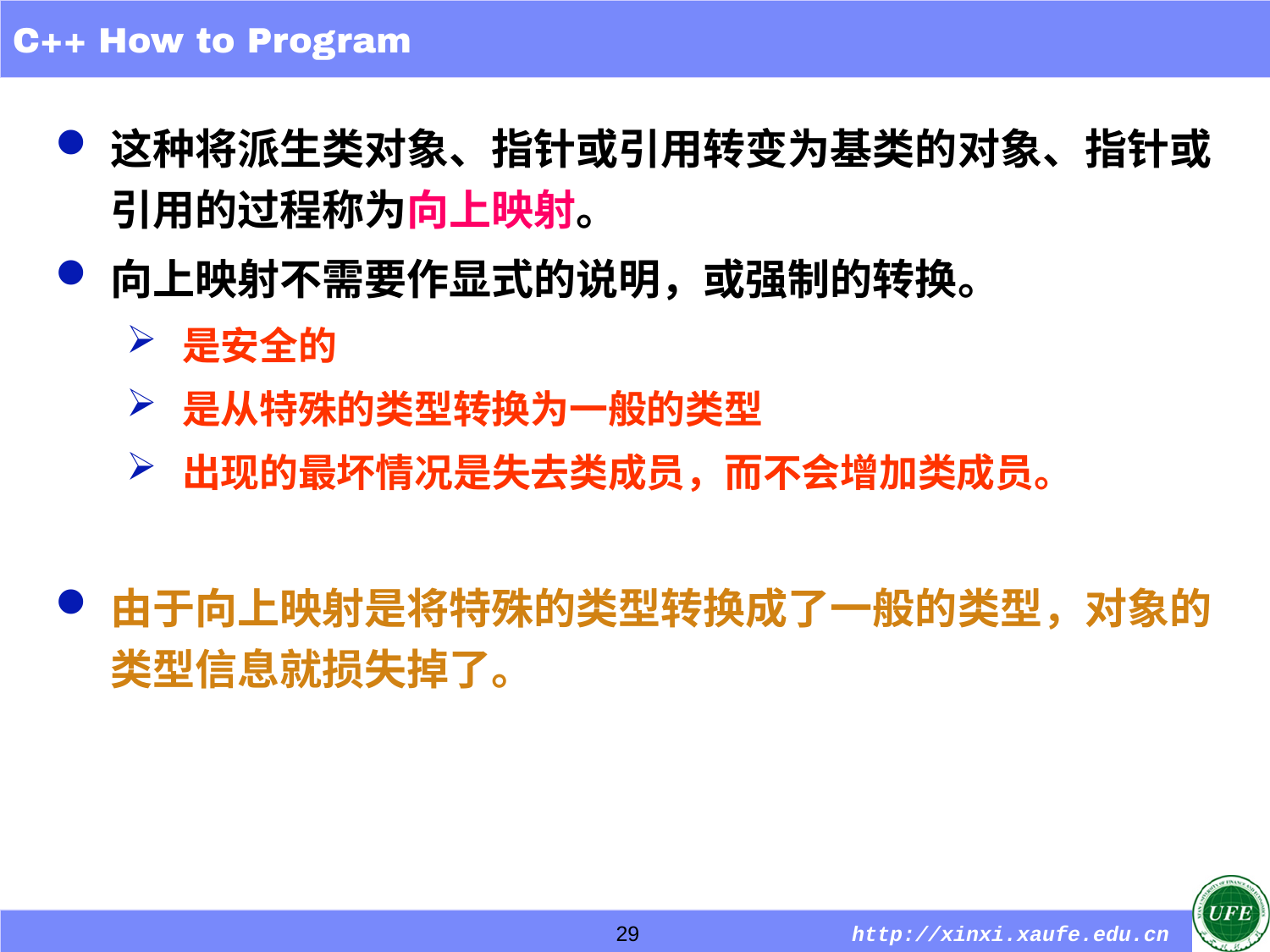

这种将派生类对象、指针或引用转变为基类的对象、指针或引用的过程称为向上映射。
向上映射不需要作显式的说明，或强制的转换。
是安全的
是从特殊的类型转换为一般的类型
出现的最坏情况是失去类成员，而不会增加类成员。

由于向上映射是将特殊的类型转换成了一般的类型，对象的类型信息就损失掉了。
29